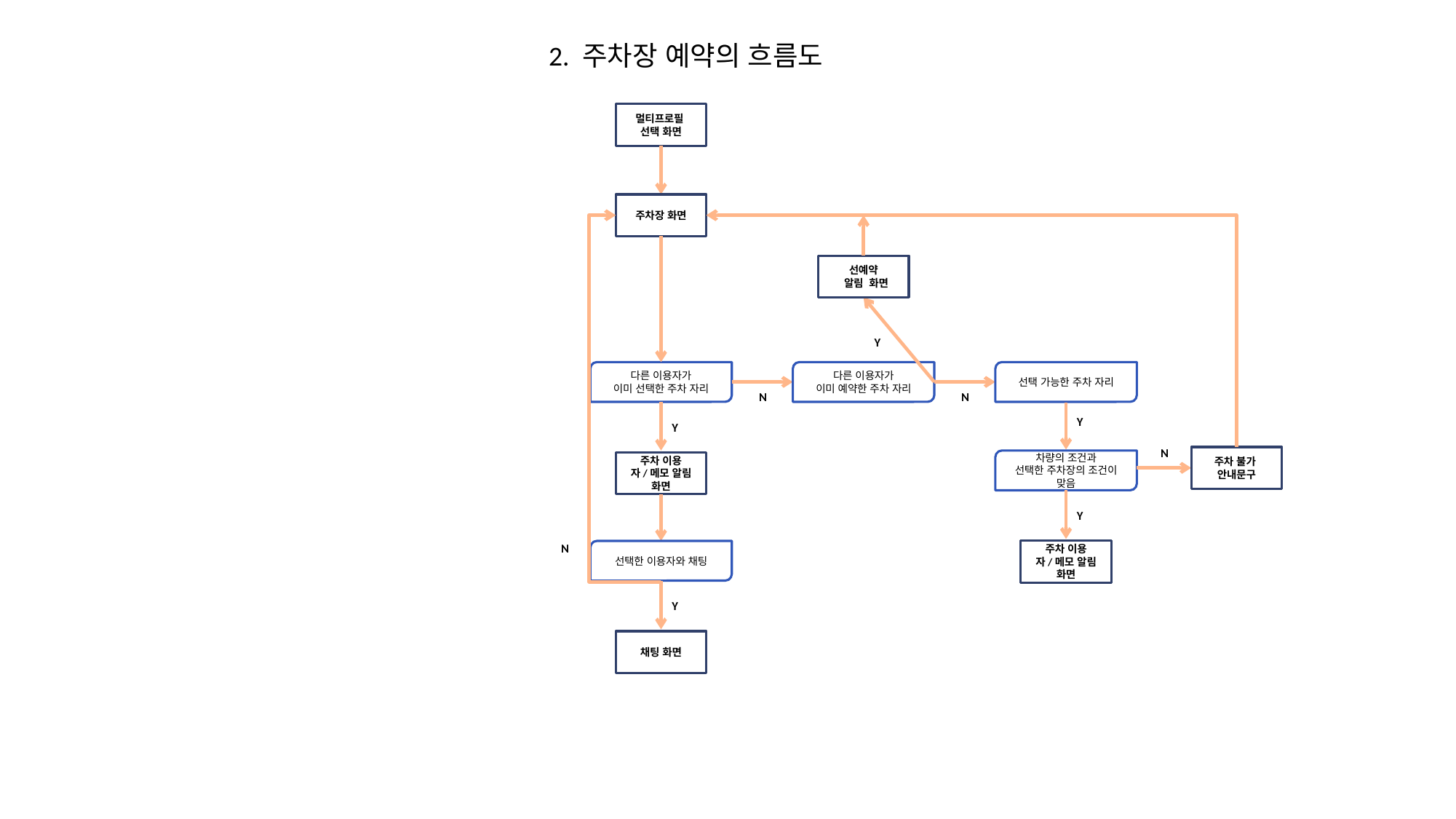

2. 주차장 예약의 흐름도
멀티프로필
선택 화면
주차장 화면
선예약
 알림  화면
Y
선택 가능한 주차 자리
다른 이용자가
이미 선택한 주차 자리
다른 이용자가
이미 예약한 주차 자리
N
N
Y
Y
N
주차 불가
안내문구
차량의 조건과
선택한 주차장의 조건이 맞음
주차 이용자/메모 알림 화면
Y
N
주차 이용자/메모 알림 화면
선택한 이용자와 채팅
Y
채팅 화면